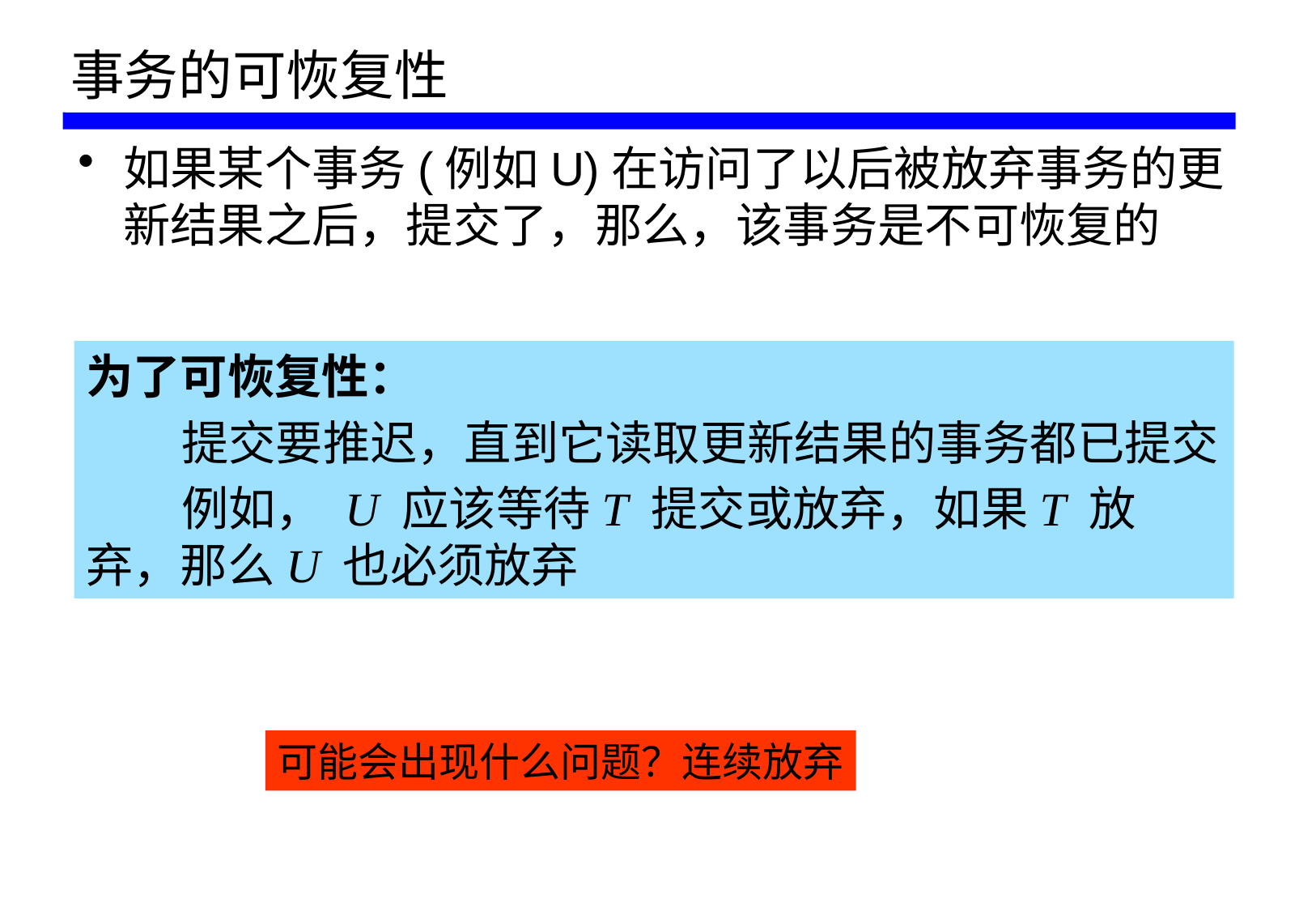

# 事务的可恢复性
如果某个事务(例如U)在访问了以后被放弃事务的更新结果之后，提交了，那么，该事务是不可恢复的

为了可恢复性：
        提交要推迟，直到它读取更新结果的事务都已提交
        例如， U 应该等待T 提交或放弃，如果T 放弃，那么U 也必须放弃
可能会出现什么问题？连续放弃